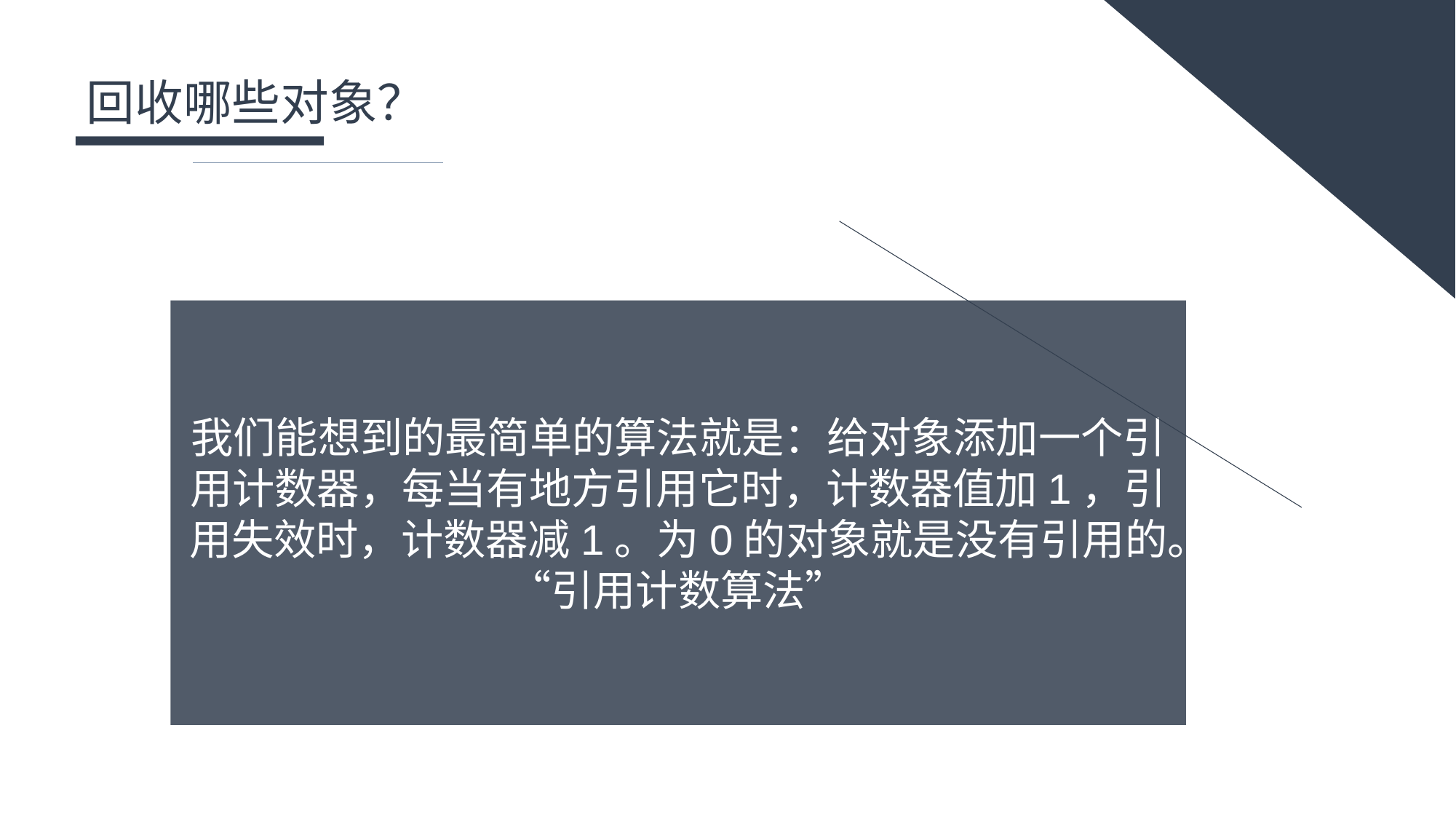

回收哪些对象？

我们能想到的最简单的算法就是：给对象添加一个引用计数器，每当有地方引用它时，计数器值加1，引用失效时，计数器减1。为0的对象就是没有引用的。“引用计数算法”